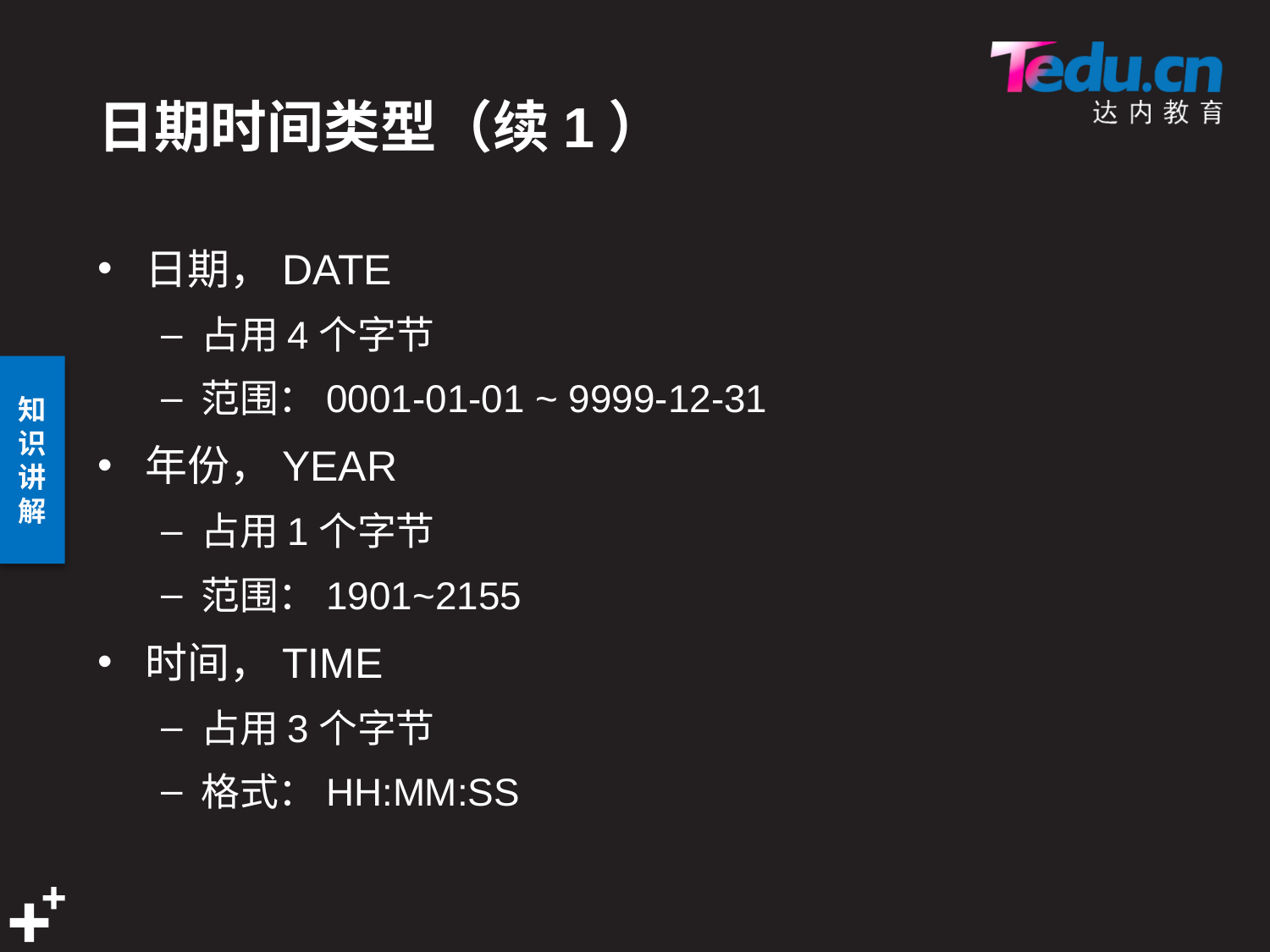

# 日期时间类型（续1）
日期，DATE
占用4个字节
范围：0001-01-01 ~ 9999-12-31
年份，YEAR
占用1个字节
范围：1901~2155
时间，TIME
占用3个字节
格式：HH:MM:SS